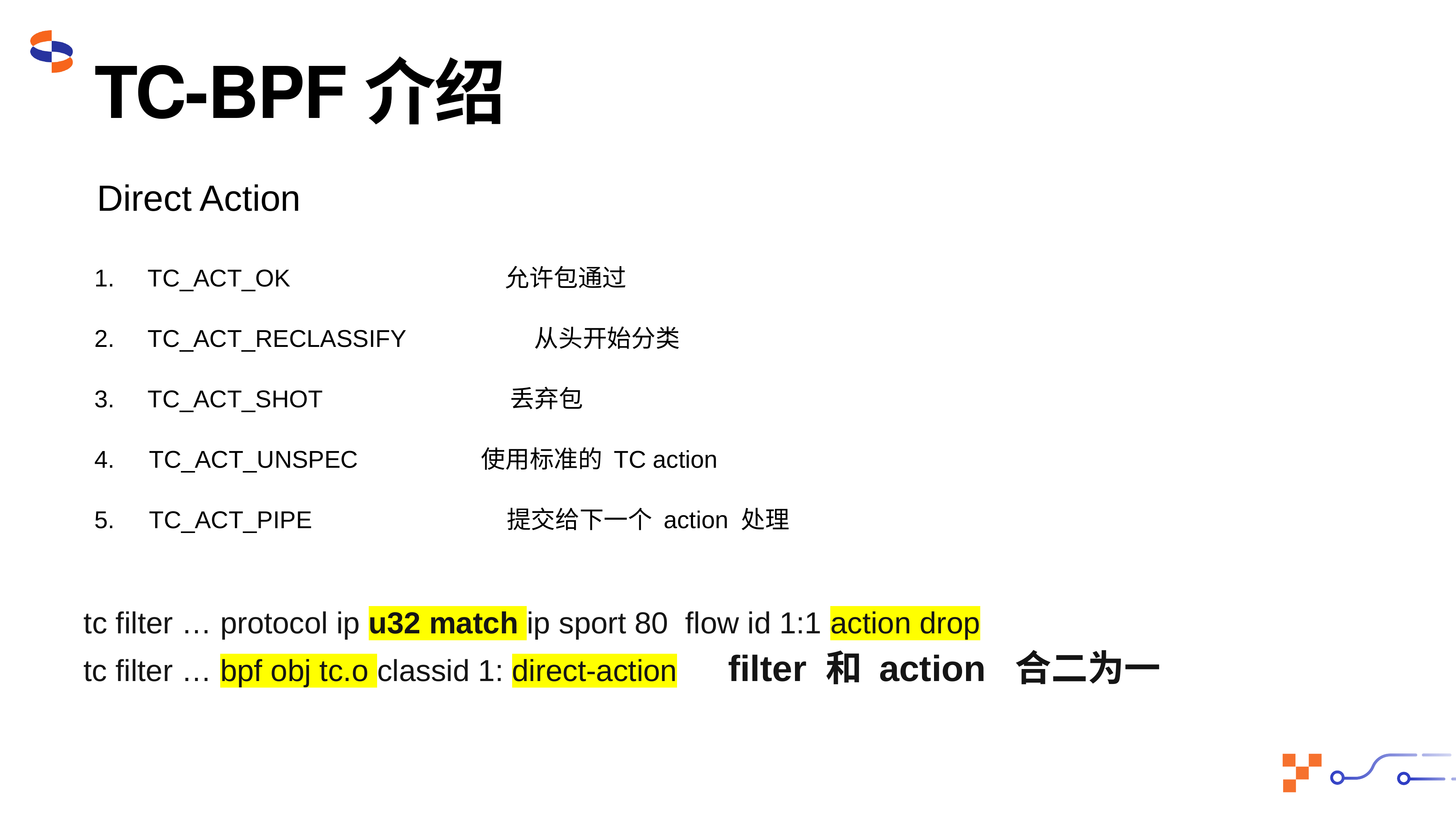

# TC-BPF介绍
Direct Action
TC_ACT_OK                               允许包通过
TC_ACT_RECLASSIFY	                从头开始分类
TC_ACT_SHOT                           丢弃包
TC_ACT_UNSPEC 	                使用标准的 TC action
TC_ACT_PIPE                            提交给下一个 action 处理
tc filter … protocol ip u32 match ip sport 80  flow id 1:1 action drop

tc filter … bpf obj tc.o classid 1: direct-action      filter 和 action  合二为一